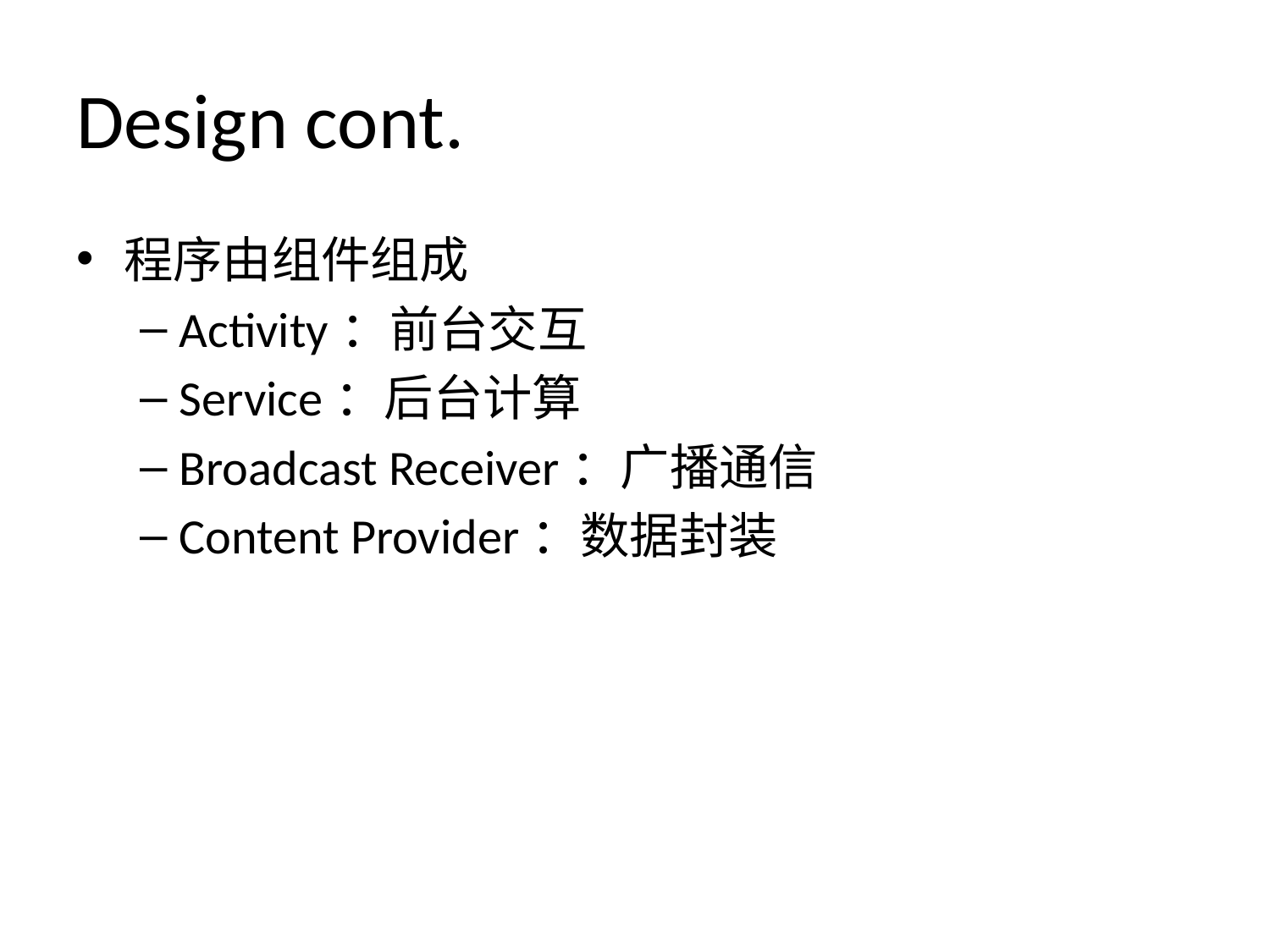

# Design cont.
程序由组件组成
Activity：前台交互
Service：后台计算
Broadcast Receiver：广播通信
Content Provider：数据封装